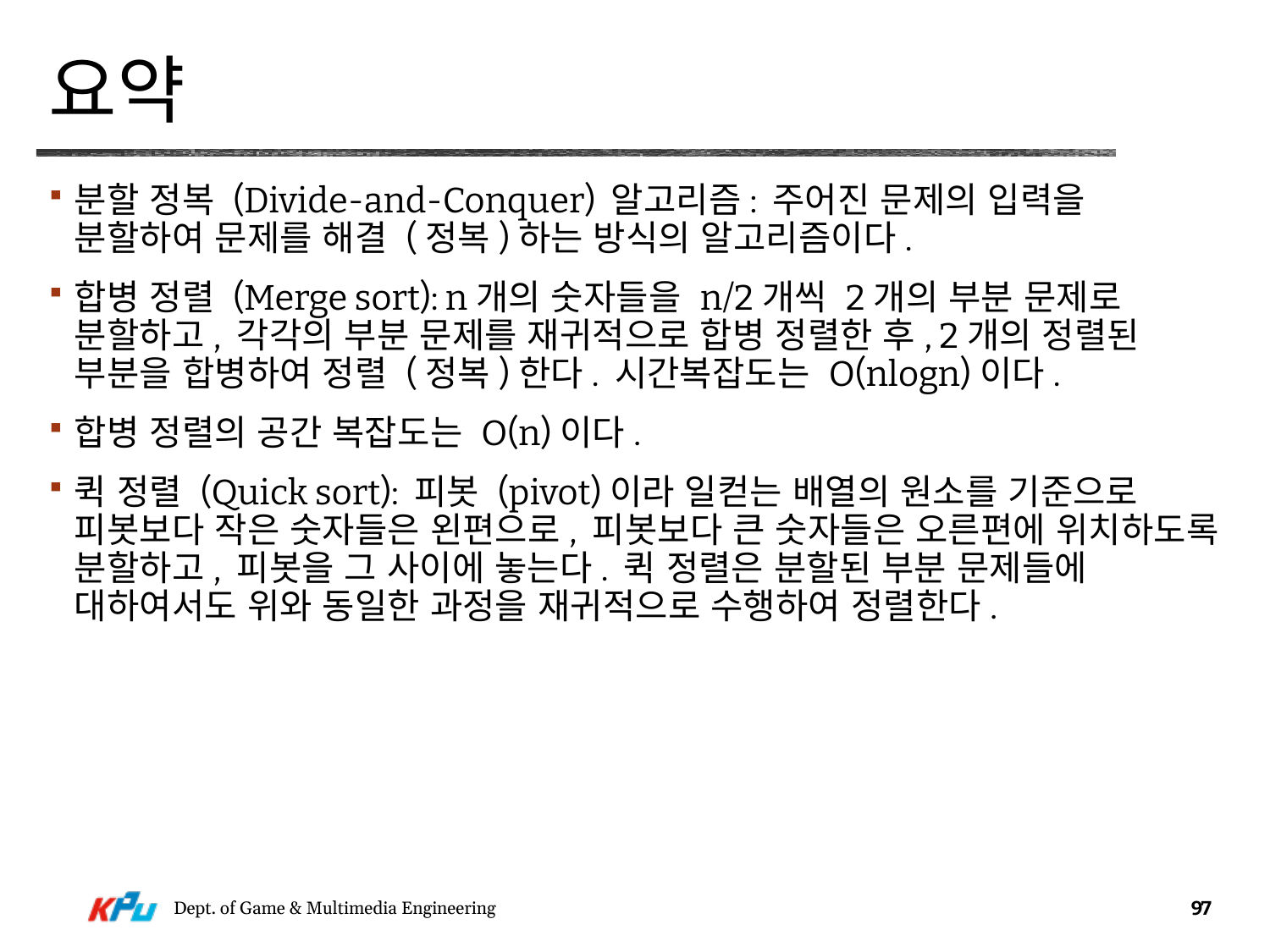

# 요약
분할 정복 (Divide-and-Conquer) 알고리즘: 주어진 문제의 입력을 분할하여 문제를 해결 (정복)하는 방식의 알고리즘이다.
합병 정렬 (Merge sort): n개의 숫자들을 n/2개씩 2개의 부분 문제로 분할하고, 각각의 부분 문제를 재귀적으로 합병 정렬한 후, 2개의 정렬된 부분을 합병하여 정렬 (정복)한다. 시간복잡도는 O(nlogn)이다.
합병 정렬의 공간 복잡도는 O(n)이다.
퀵 정렬 (Quick sort): 피봇 (pivot)이라 일컫는 배열의 원소를 기준으로 피봇보다 작은 숫자들은 왼편으로, 피봇보다 큰 숫자들은 오른편에 위치하도록 분할하고, 피봇을 그 사이에 놓는다. 퀵 정렬은 분할된 부분 문제들에 대하여서도 위와 동일한 과정을 재귀적으로 수행하여 정렬한다.
Dept. of Game & Multimedia Engineering
97